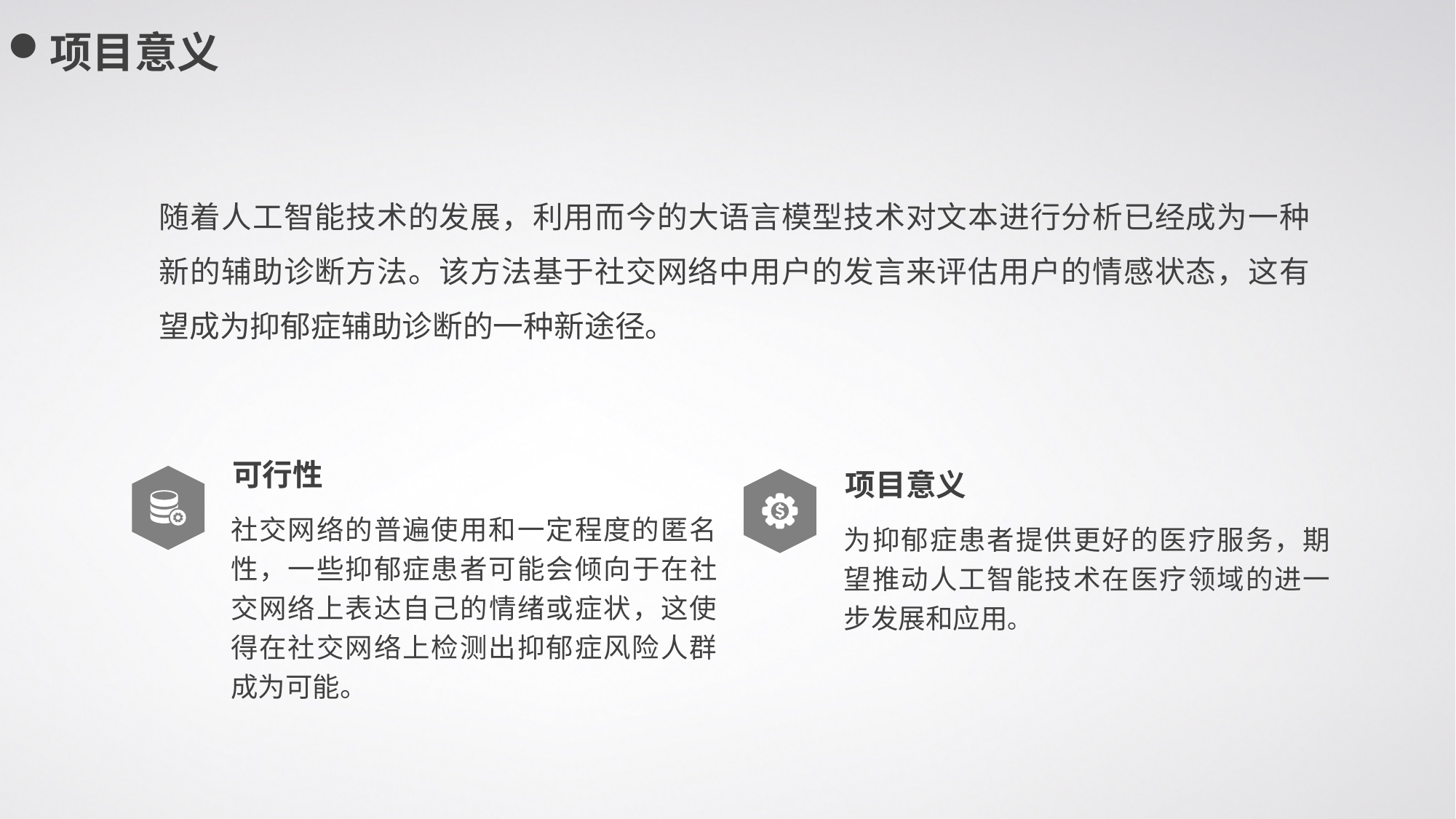

项目意义
随着人工智能技术的发展，利用而今的大语言模型技术对文本进行分析已经成为一种新的辅助诊断方法。该方法基于社交网络中用户的发言来评估用户的情感状态，这有望成为抑郁症辅助诊断的一种新途径。

可行性
项目意义

社交网络的普遍使用和一定程度的匿名性，一些抑郁症患者可能会倾向于在社交网络上表达自己的情绪或症状，这使得在社交网络上检测出抑郁症风险人群成为可能。
为抑郁症患者提供更好的医疗服务，期望推动人工智能技术在医疗领域的进一步发展和应用。